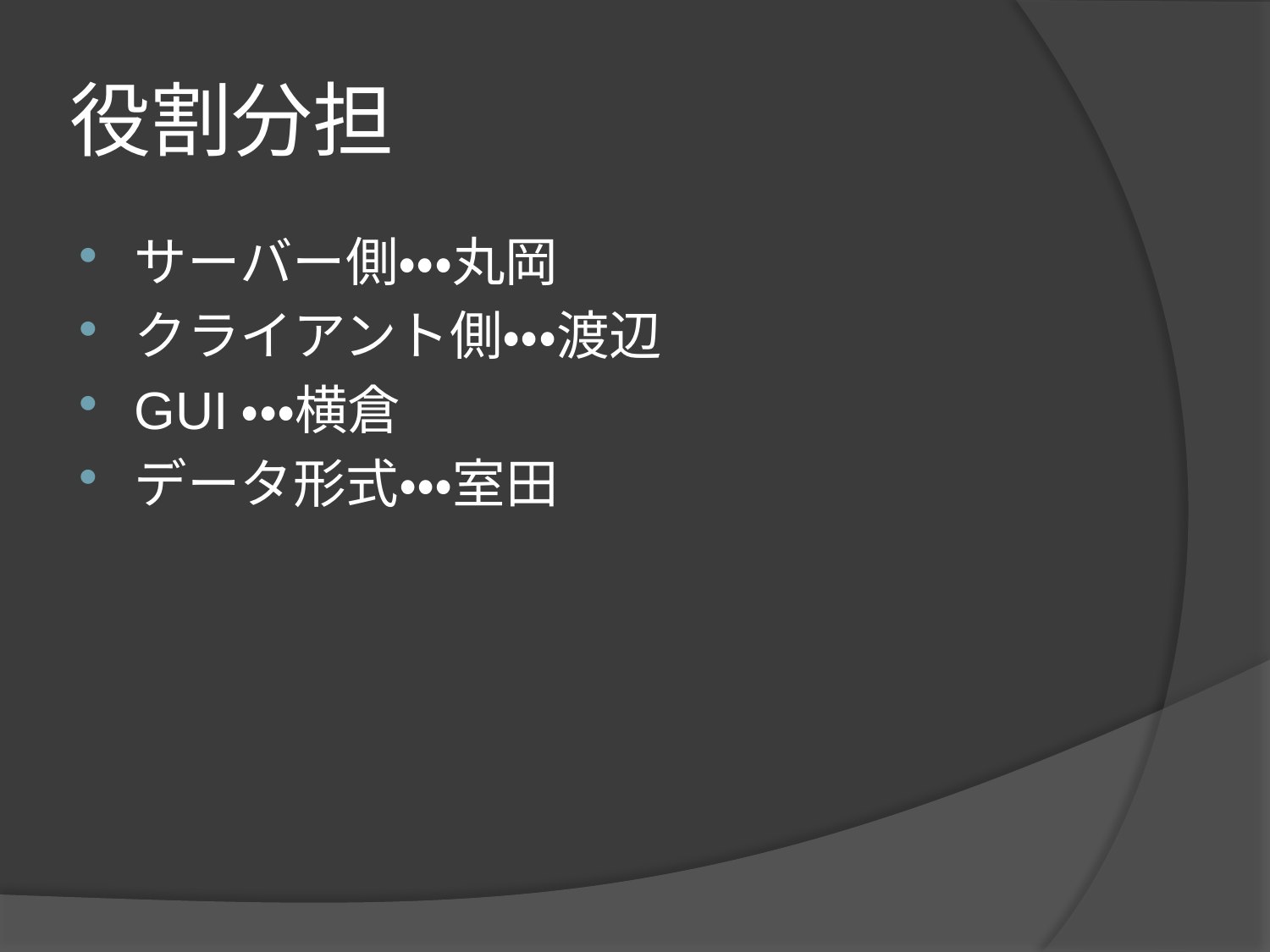

# 役割分担
サーバー側・・・丸岡
クライアント側・・・渡辺
GUI・・・横倉
データ形式・・・室田